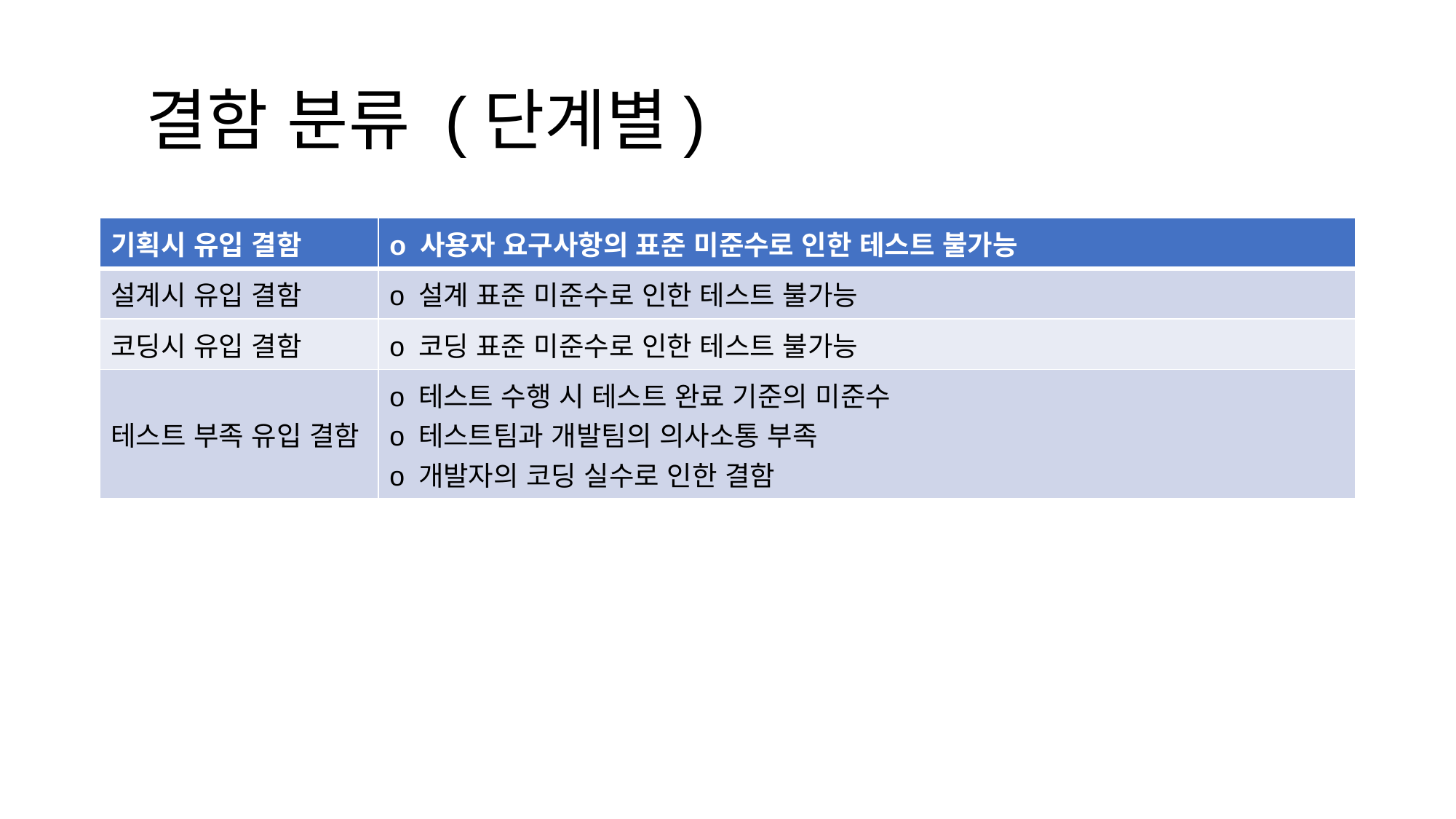

# 결함 분류 (단계별)
| 기획시 유입 결함 | o 사용자 요구사항의 표준 미준수로 인한 테스트 불가능 |
| --- | --- |
| 설계시 유입 결함 | o 설계 표준 미준수로 인한 테스트 불가능 |
| 코딩시 유입 결함 | o 코딩 표준 미준수로 인한 테스트 불가능 |
| 테스트 부족 유입 결함 | o 테스트 수행 시 테스트 완료 기준의 미준수  o 테스트팀과 개발팀의 의사소통 부족 o 개발자의 코딩 실수로 인한 결함 |